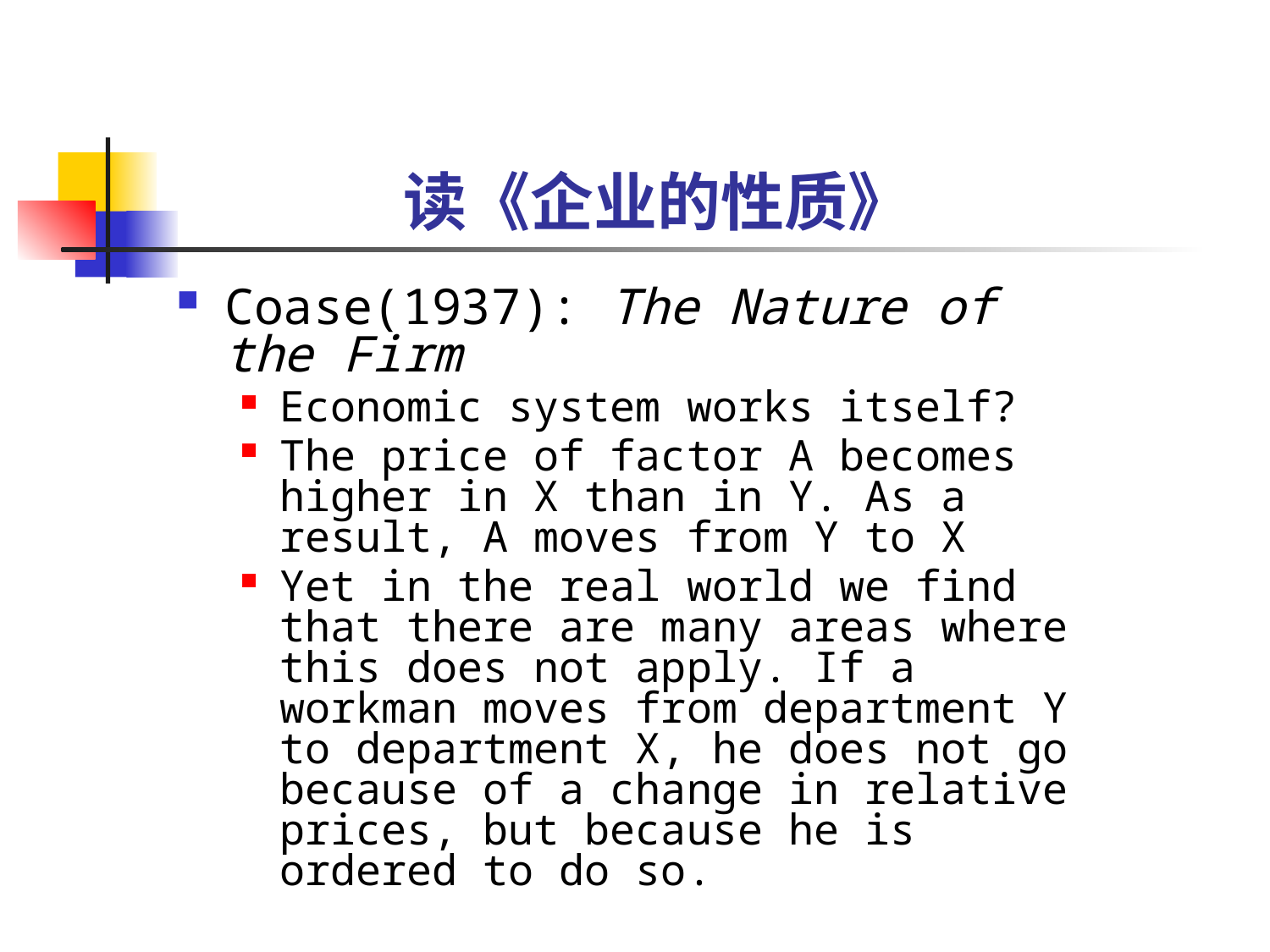

# 读《企业的性质》
Coase(1937): The Nature of the Firm
Economic system works itself?
The price of factor A becomes higher in X than in Y. As a result, A moves from Y to X
Yet in the real world we find that there are many areas where this does not apply. If a workman moves from department Y to department X, he does not go because of a change in relative prices, but because he is ordered to do so.